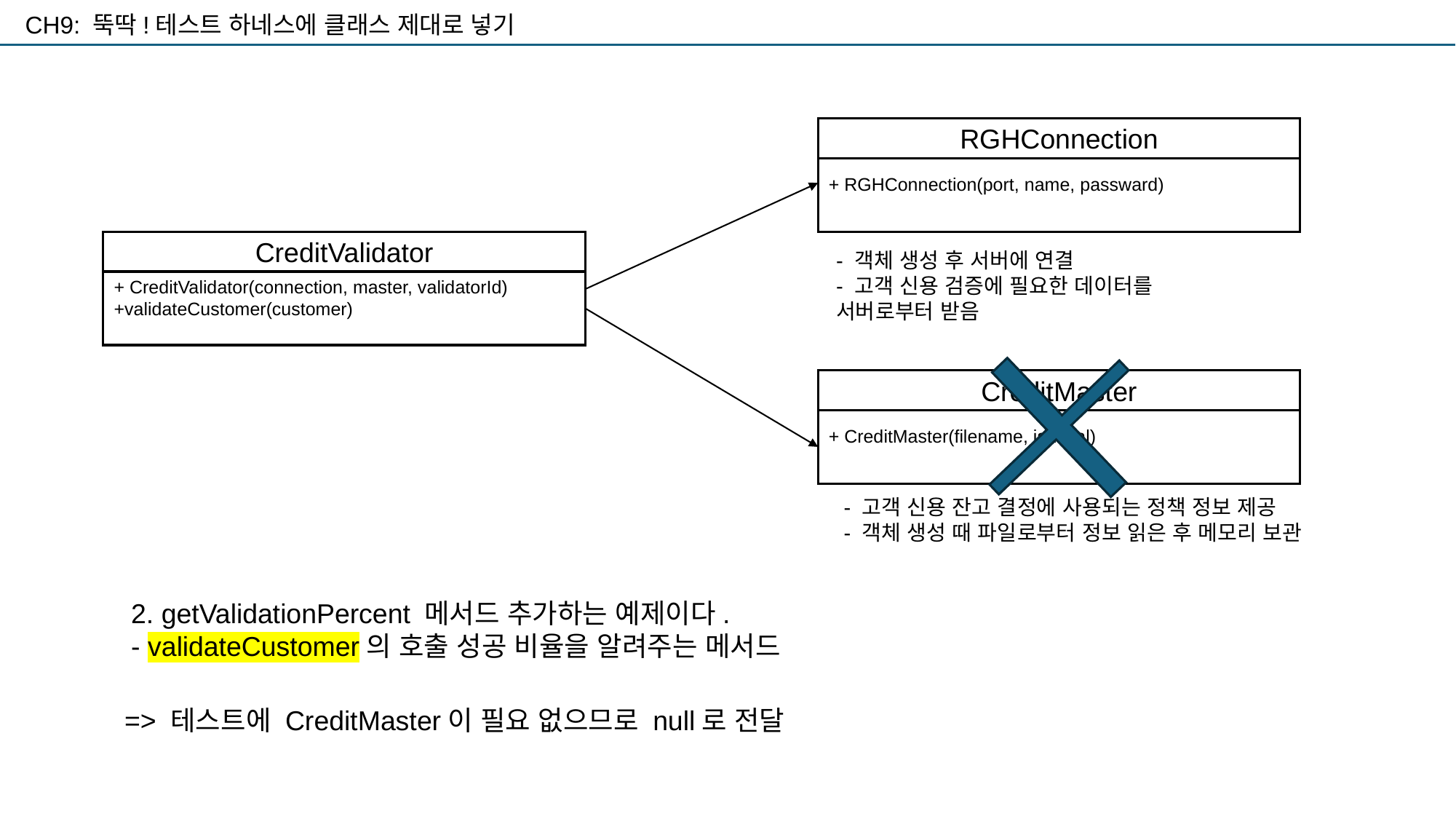

CH9: 뚝딱!테스트 하네스에 클래스 제대로 넣기
RGHConnection
+ RGHConnection(port, name, passward)

CreditValidator
+ CreditValidator(connection, master, validatorId)
+validateCustomer(customer)

- 객체 생성 후 서버에 연결
- 고객 신용 검증에 필요한 데이터를
서버로부터 받음

CreditMaster
+ CreditMaster(filename, isLocal)

- 고객 신용 잔고 결정에 사용되는 정책 정보 제공
- 객체 생성 때 파일로부터 정보 읽은 후 메모리 보관
2. getValidationPercent 메서드 추가하는 예제이다.
- validateCustomer의 호출 성공 비율을 알려주는 메서드
=> 테스트에 CreditMaster이 필요 없으므로 null로 전달